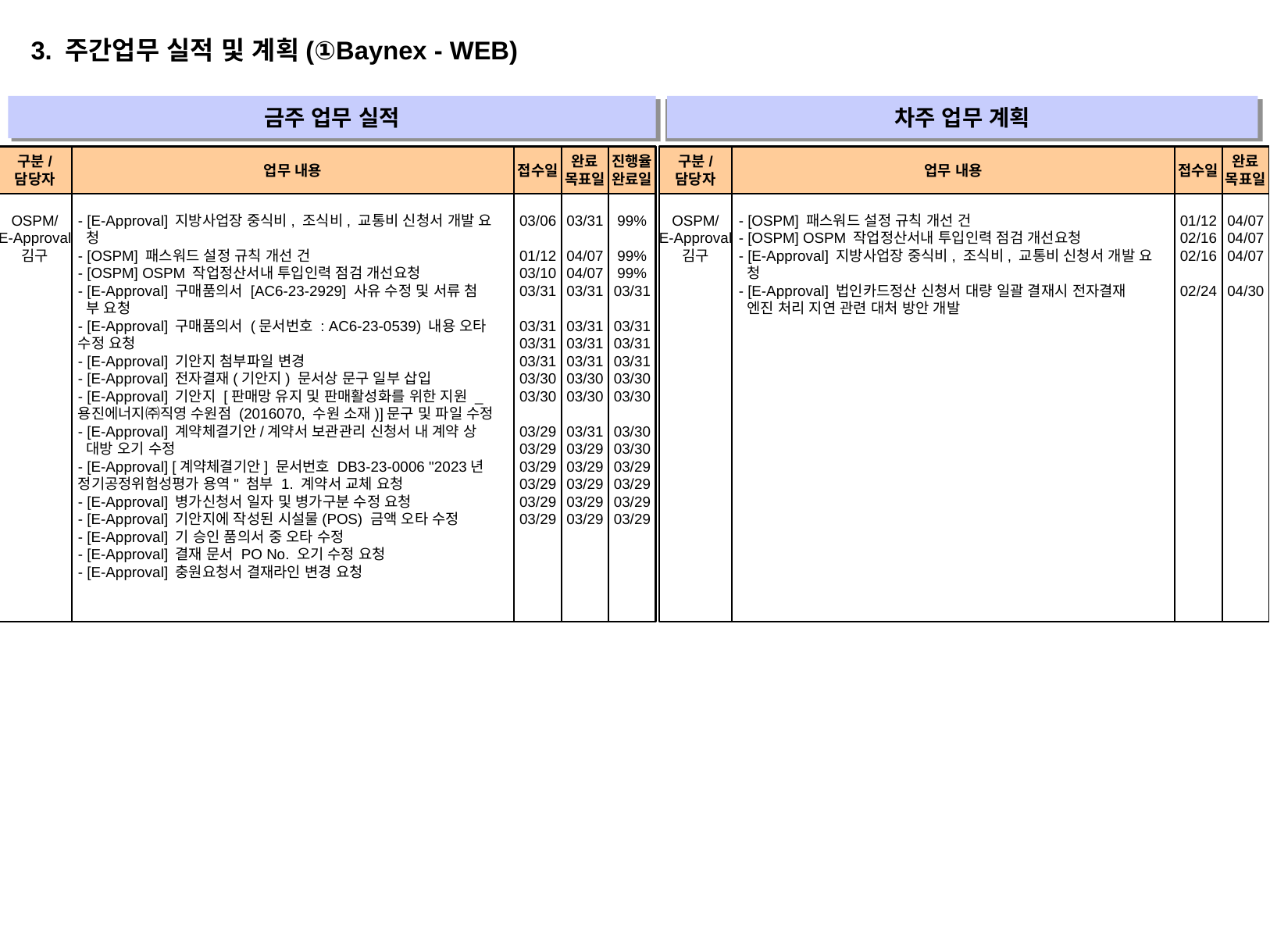

3. 주간업무 실적 및 계획(①Baynex - WEB)
금주 업무 실적
차주 업무 계획
" "
" "
구분/
담당자
업무 내용
접수일
완료
목표일
진행율
완료일
구분/
담당자
업무 내용
접수일
완료
목표일
OSPM/
E-Approval
김구

- [E-Approval] 지방사업장 중식비, 조식비, 교통비 신청서 개발 요
  청
- [OSPM] 패스워드 설정 규칙 개선 건
- [OSPM] OSPM 작업정산서내 투입인력 점검 개선요청
- [E-Approval] 구매품의서 [AC6-23-2929] 사유 수정 및 서류 첨
  부 요청
- [E-Approval] 구매품의서 (문서번호 : AC6-23-0539) 내용 오타 수정 요청
- [E-Approval] 기안지 첨부파일 변경
- [E-Approval] 전자결재(기안지) 문서상 문구 일부 삽입
- [E-Approval] 기안지 [판매망 유지 및 판매활성화를 위한 지원 _ 용진에너지㈜직영 수원점 (2016070, 수원 소재)]문구 및 파일 수정
- [E-Approval] 계약체결기안/계약서 보관관리 신청서 내 계약 상
  대방 오기 수정
- [E-Approval] [계약체결기안] 문서번호 DB3-23-0006 "2023년 정기공정위험성평가 용역" 첨부 1. 계약서 교체 요청
- [E-Approval] 병가신청서 일자 및 병가구분 수정 요청
- [E-Approval] 기안지에 작성된 시설물(POS) 금액 오타 수정
- [E-Approval] 기 승인 품의서 중 오타 수정
- [E-Approval] 결재 문서 PO No. 오기 수정 요청
- [E-Approval] 충원요청서 결재라인 변경 요청
03/06
01/12
03/10
03/31
03/31
03/31
03/31
03/30
03/30
03/29
03/29
03/29
03/29
03/29
03/29
03/31
04/07
04/07
03/31
03/31
03/31
03/31
03/30
03/30
03/31
03/29
03/29
03/29
03/29
03/29
99%
99%
99%
03/31
03/31
03/31
03/31
03/30
03/30
03/30
03/30
03/29
03/29
03/29
03/29
OSPM/
E-Approval
김구

- [OSPM] 패스워드 설정 규칙 개선 건
- [OSPM] OSPM 작업정산서내 투입인력 점검 개선요청
- [E-Approval] 지방사업장 중식비, 조식비, 교통비 신청서 개발 요
  청
- [E-Approval] 법인카드정산 신청서 대량 일괄 결재시 전자결재
  엔진 처리 지연 관련 대처 방안 개발
01/12
02/16
02/16
02/24
04/07
04/07
04/07
04/30